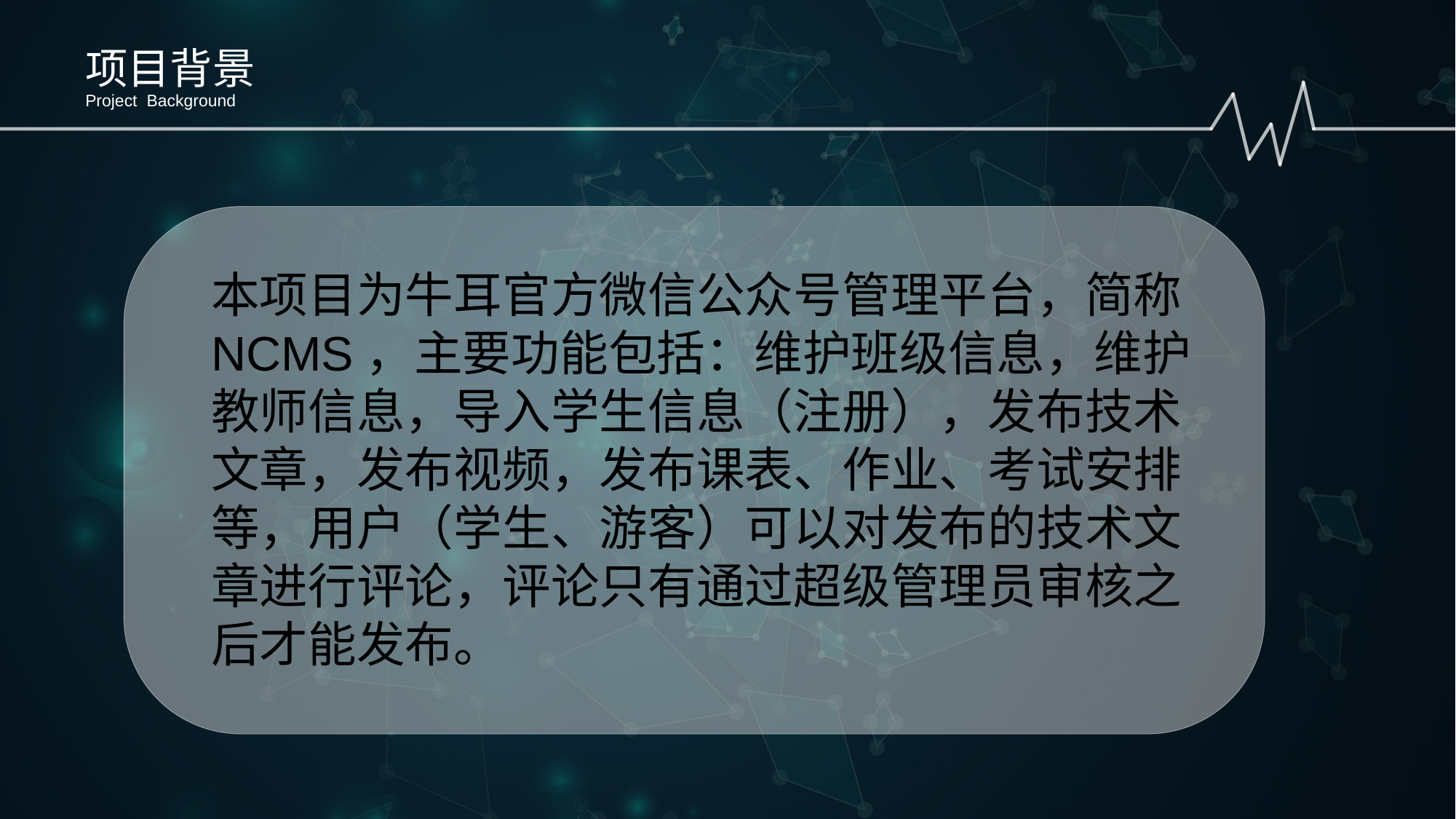

项目背景
Project  Background

本项目为牛耳官方微信公众号管理平台，简称NCMS，主要功能包括：维护班级信息，维护教师信息，导入学生信息（注册），发布技术文章，发布视频，发布课表、作业、考试安排等，用户（学生、游客）可以对发布的技术文章进行评论，评论只有通过超级管理员审核之后才能发布。